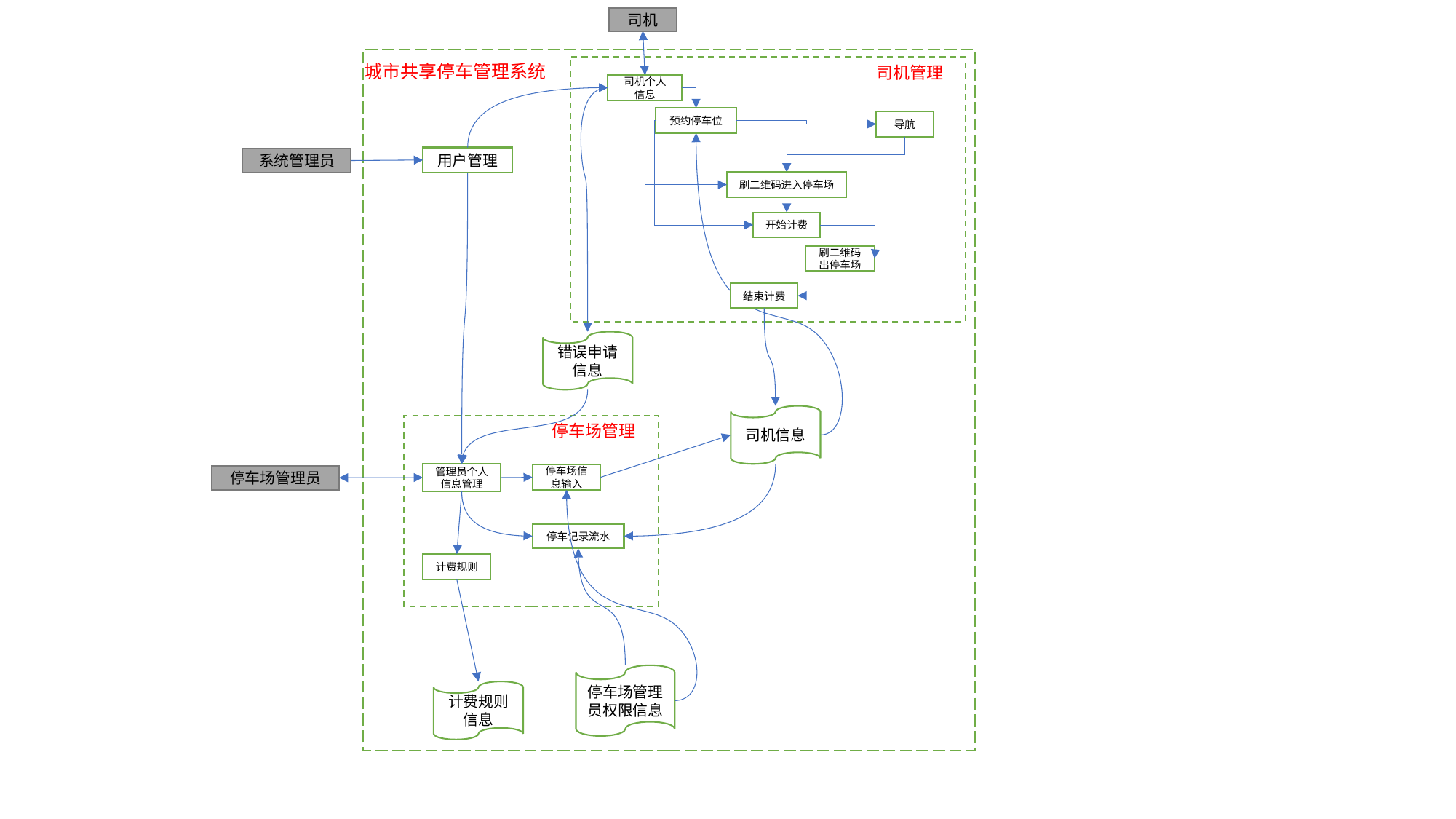

司机

城市共享停车管理系统

司机管理
司机个人信息
预约停车位
导航
用户管理
系统管理员
刷二维码进入停车场
开始计费
刷二维码出停车场
结束计费
错误申请信息
司机信息
停车场管理

管理员个人信息管理
停车场信息输入
停车场管理员
停车记录流水
计费规则
停车场管理员权限信息
计费规则信息